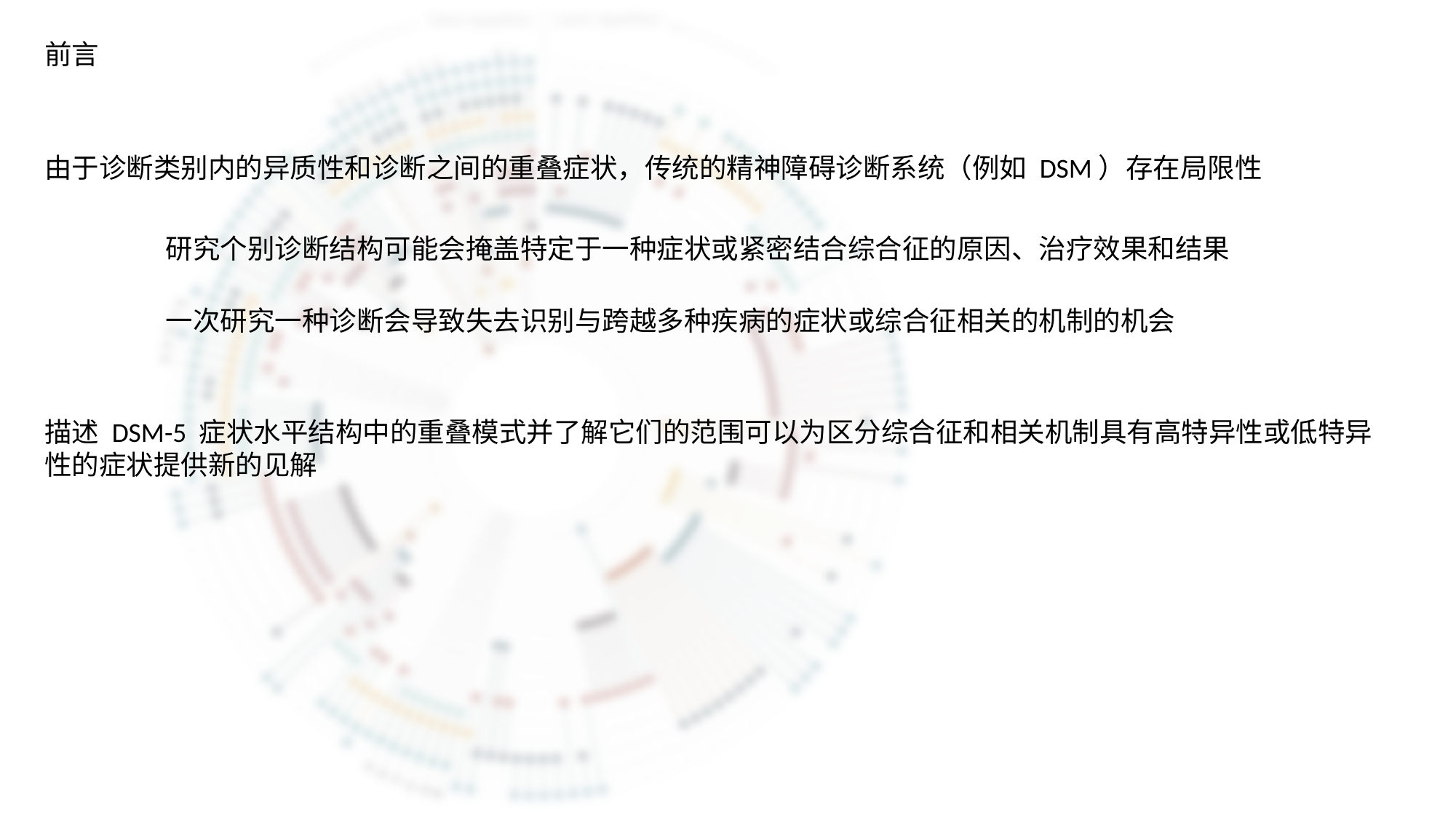

前言
由于诊断类别内的异质性和诊断之间的重叠症状，传统的精神障碍诊断系统（例如 DSM）存在局限性
研究个别诊断结构可能会掩盖特定于一种症状或紧密结合综合征的原因、治疗效果和结果
一次研究一种诊断会导致失去识别与跨越多种疾病的症状或综合征相关的机制的机会
描述 DSM-5 症状水平结构中的重叠模式并了解它们的范围可以为区分综合征和相关机制具有高特异性或低特异性的症状提供新的见解